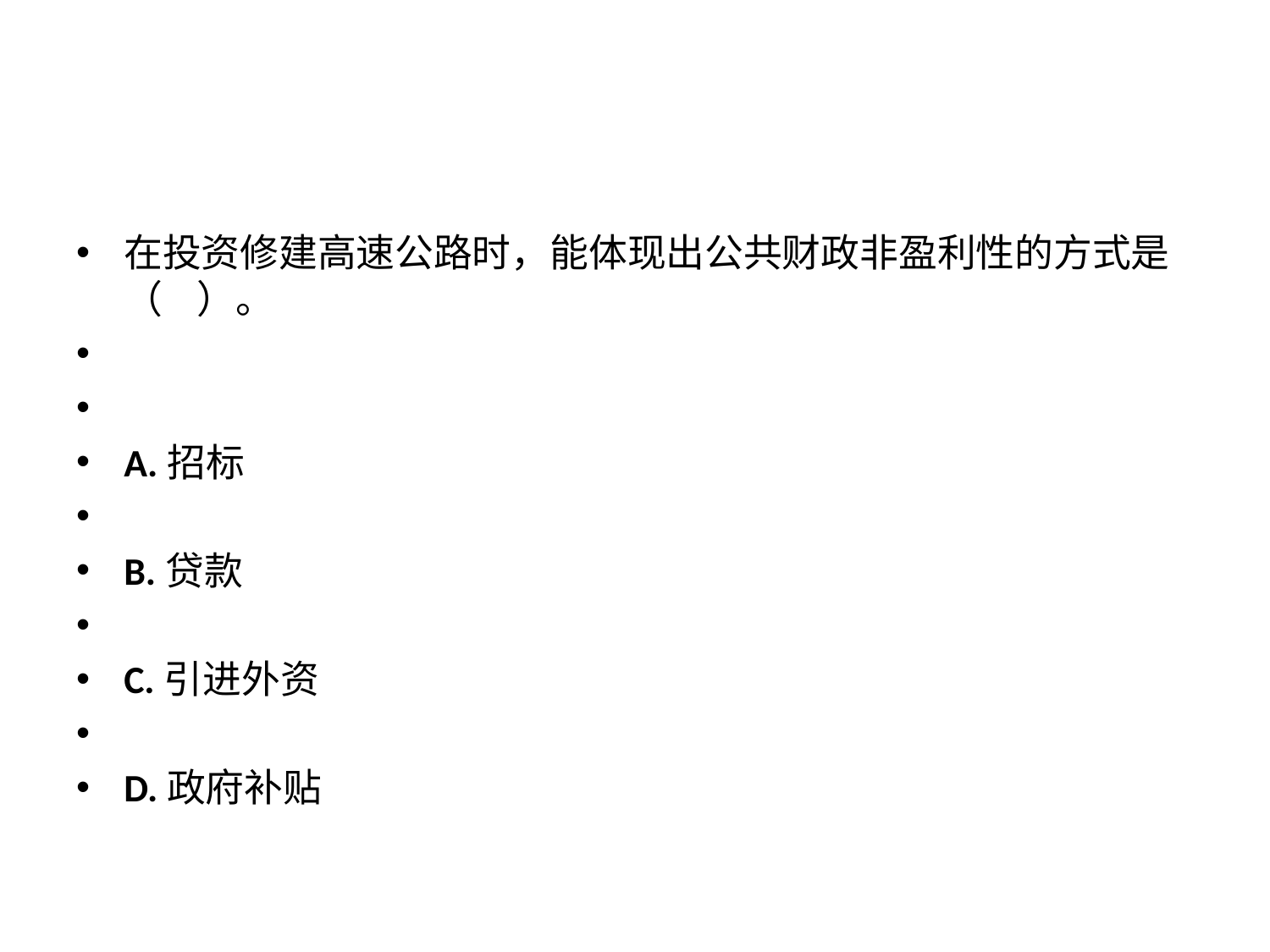

在投资修建高速公路时，能体现出公共财政非盈利性的方式是（    ）。

A.招标

B.贷款

C.引进外资

D.政府补贴